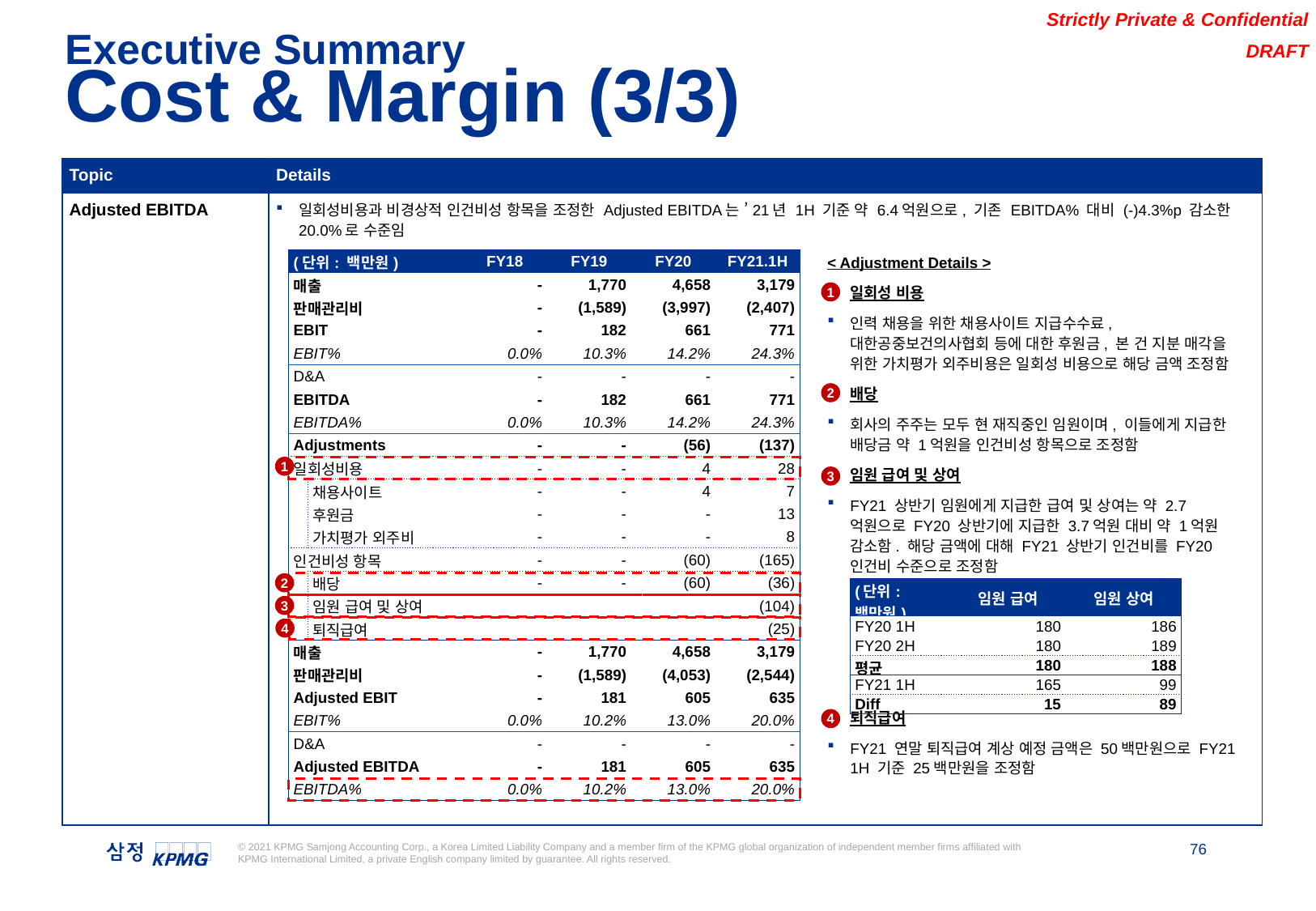

Executive Summary
Cost & Margin (3/3)
| Topic | Details |
| --- | --- |
| Adjusted EBITDA | 일회성비용과 비경상적 인건비성 항목을 조정한 Adjusted EBITDA는 ’21년 1H 기준 약 6.4억원으로, 기존 EBITDA% 대비 (-)4.3%p 감소한 20.0%로 수준임 |
| (단위: 백만원) |  | FY18 | FY19 | FY20 | FY21.1H |
| --- | --- | --- | --- | --- | --- |
| 매출 |  | - | 1,770 | 4,658 | 3,179 |
| 판매관리비 |  | - | (1,589) | (3,997) | (2,407) |
| EBIT |  | - | 182 | 661 | 771 |
| EBIT% |  | 0.0% | 10.3% | 14.2% | 24.3% |
| D&A |  | - | - | - | - |
| EBITDA |  | - | 182 | 661 | 771 |
| EBITDA% |  | 0.0% | 10.3% | 14.2% | 24.3% |
| Adjustments |  | - | - | (56) | (137) |
| 일회성비용 |  | - | - | 4 | 28 |
|  | 채용사이트 | - | - | 4 | 7 |
|  | 후원금 | - | - | - | 13 |
|  | 가치평가 외주비 | - | - | - | 8 |
| 인건비성 항목 |  | - | - | (60) | (165) |
|  | 배당 | - | - | (60) | (36) |
|  | 임원 급여 및 상여 |  |  |  | (104) |
|  | 퇴직급여 |  |  |  | (25) |
| 매출 |  | - | 1,770 | 4,658 | 3,179 |
| 판매관리비 |  | - | (1,589) | (4,053) | (2,544) |
| Adjusted EBIT |  | - | 181 | 605 | 635 |
| EBIT% |  | 0.0% | 10.2% | 13.0% | 20.0% |
| D&A |  | - | - | - | - |
| Adjusted EBITDA |  | - | 181 | 605 | 635 |
| EBITDA% |  | 0.0% | 10.2% | 13.0% | 20.0% |
< Adjustment Details >
일회성 비용
인력 채용을 위한 채용사이트 지급수수료, 대한공중보건의사협회 등에 대한 후원금, 본 건 지분 매각을 위한 가치평가 외주비용은 일회성 비용으로 해당 금액 조정함
배당
회사의 주주는 모두 현 재직중인 임원이며, 이들에게 지급한 배당금 약 1억원을 인건비성 항목으로 조정함
임원 급여 및 상여
FY21 상반기 임원에게 지급한 급여 및 상여는 약 2.7억원으로 FY20 상반기에 지급한 3.7억원 대비 약 1억원 감소함. 해당 금액에 대해 FY21 상반기 인건비를 FY20 인건비 수준으로 조정함

퇴직급여
FY21 연말 퇴직급여 계상 예정 금액은 50백만원으로 FY21 1H 기준 25백만원을 조정함
1
2
1

3

2
| (단위: 백만원) | 임원 급여 | 임원 상여 |
| --- | --- | --- |
| FY20 1H | 180 | 186 |
| FY20 2H | 180 | 189 |
| 평균 | 180 | 188 |
| FY21 1H | 165 | 99 |
| Diff | 15 | 89 |

3

4
4